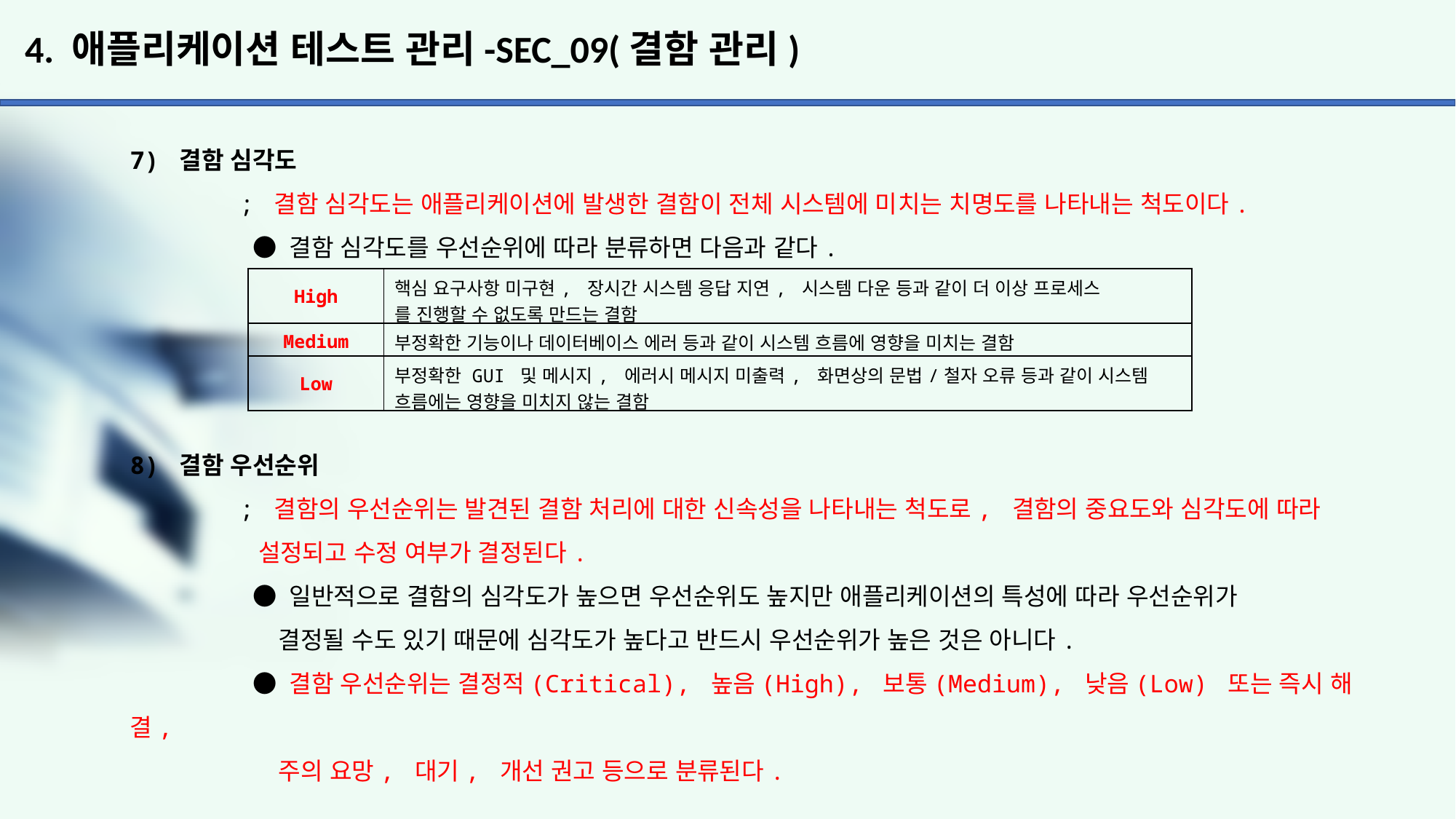

# 4. 애플리케이션 테스트 관리-SEC_09(결함 관리)
7) 결함 심각도
	; 결함 심각도는 애플리케이션에 발생한 결함이 전체 시스템에 미치는 치명도를 나타내는 척도이다.
 	  ● 결함 심각도를 우선순위에 따라 분류하면 다음과 같다.

8) 결함 우선순위
	; 결함의 우선순위는 발견된 결함 처리에 대한 신속성을 나타내는 척도로, 결함의 중요도와 심각도에 따라
	  설정되고 수정 여부가 결정된다.
 	  ● 일반적으로 결함의 심각도가 높으면 우선순위도 높지만 애플리케이션의 특성에 따라 우선순위가
	     결정될 수도 있기 때문에 심각도가 높다고 반드시 우선순위가 높은 것은 아니다.
	  ● 결함 우선순위는 결정적(Critical), 높음(High), 보통(Medium), 낮음(Low) 또는 즉시 해결,
	     주의 요망, 대기, 개선 권고 등으로 분류된다.
| High | 핵심 요구사항 미구현, 장시간 시스템 응답 지연, 시스템 다운 등과 같이 더 이상 프로세스 를 진행할 수 없도록 만드는 결함 |
| --- | --- |
| Medium | 부정확한 기능이나 데이터베이스 에러 등과 같이 시스템 흐름에 영향을 미치는 결함 |
| Low | 부정확한 GUI 및 메시지, 에러시 메시지 미출력, 화면상의 문법/철자 오류 등과 같이 시스템 흐름에는 영향을 미치지 않는 결함 |